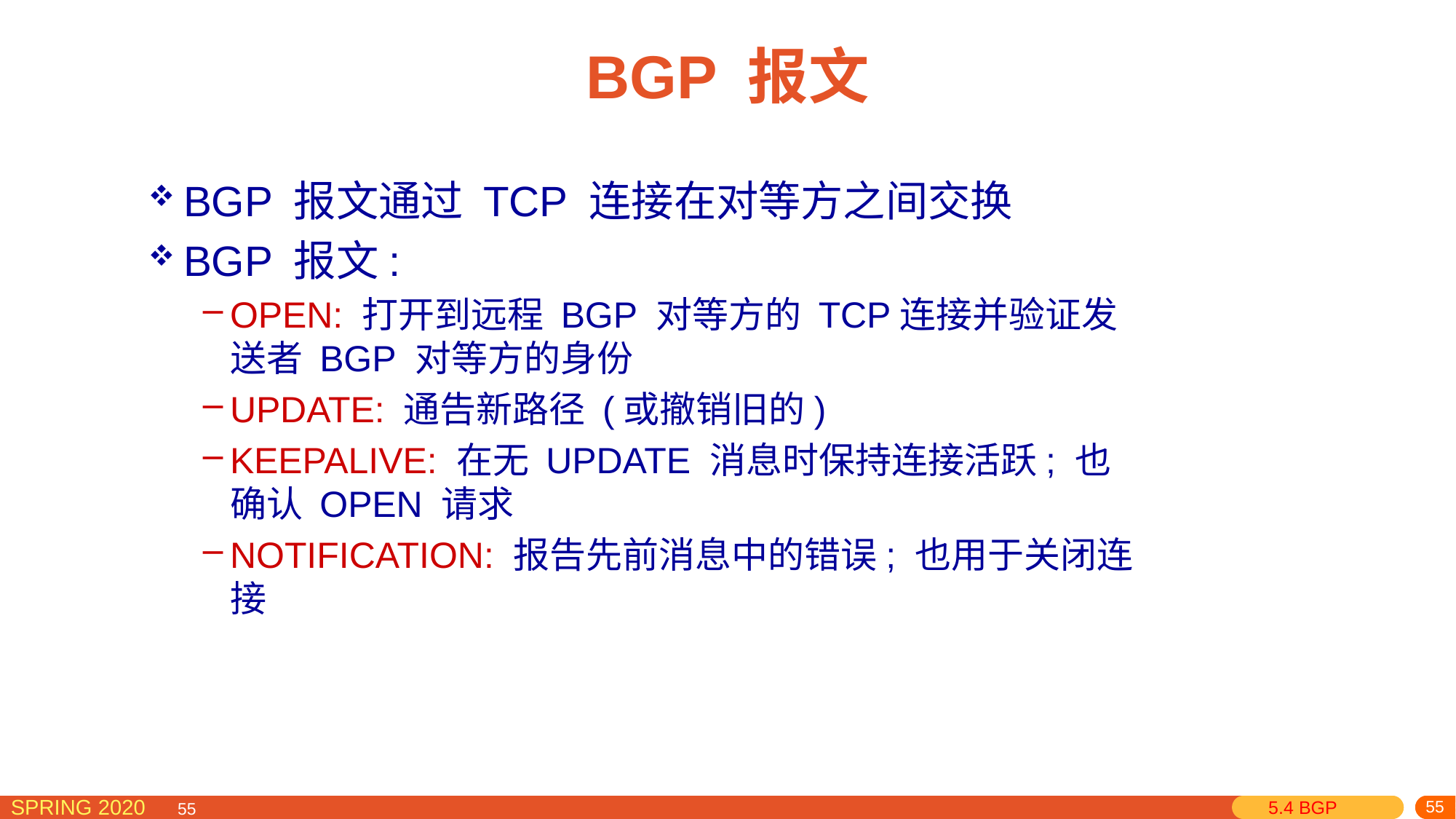

# BGP 报文
BGP 报文通过 TCP 连接在对等方之间交换
BGP 报文:
OPEN: 打开到远程 BGP 对等方的 TCP连接并验证发送者 BGP 对等方的身份
UPDATE: 通告新路径 (或撤销旧的)
KEEPALIVE: 在无 UPDATE 消息时保持连接活跃; 也确认 OPEN 请求
NOTIFICATION: 报告先前消息中的错误; 也用于关闭连接
5.4 BGP